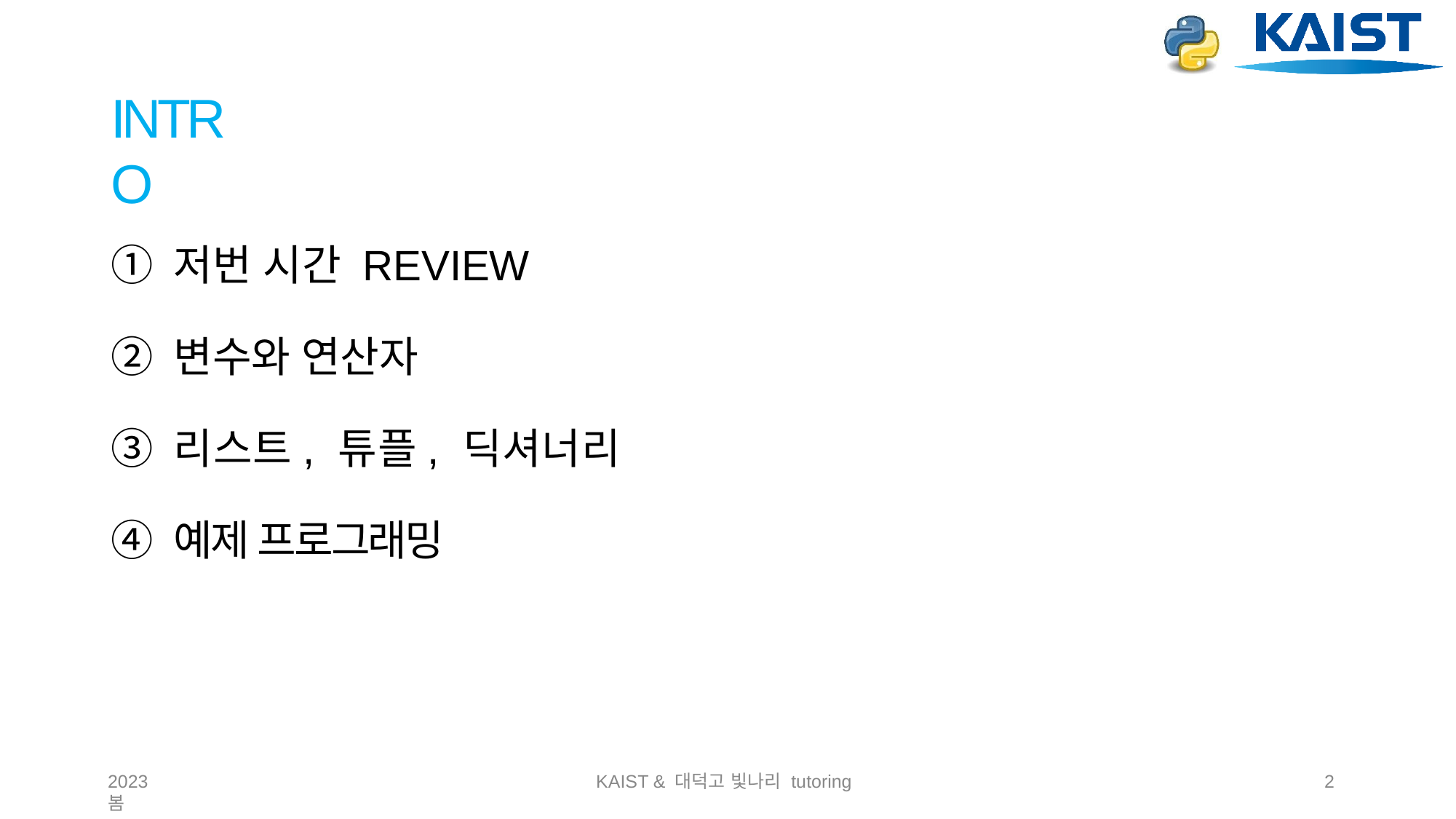

# INTRO
①	저번 시간 REVIEW
②	변수와 연산자
③	리스트, 튜플, 딕셔너리
④	예제 프로그래밍
2023 봄
KAIST & 대덕고 빛나리 tutoring
2